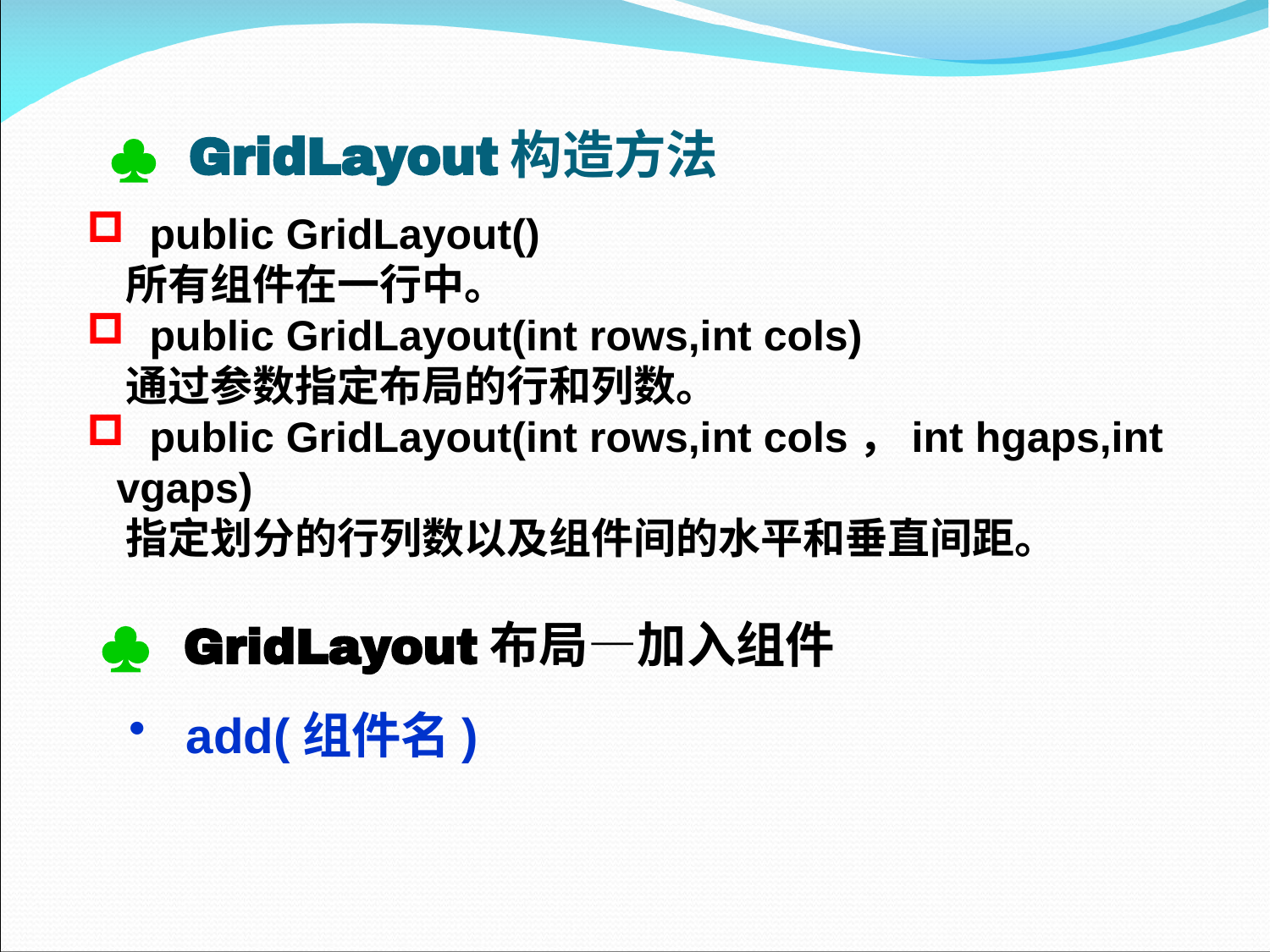

♣  GridLayout构造方法
  public GridLayout()
   所有组件在一行中。
  public GridLayout(int rows,int cols)
   通过参数指定布局的行和列数。
  public GridLayout(int rows,int cols，int hgaps,int vgaps)
   指定划分的行列数以及组件间的水平和垂直间距。

 ♣  GridLayout布局—加入组件
  add(组件名)